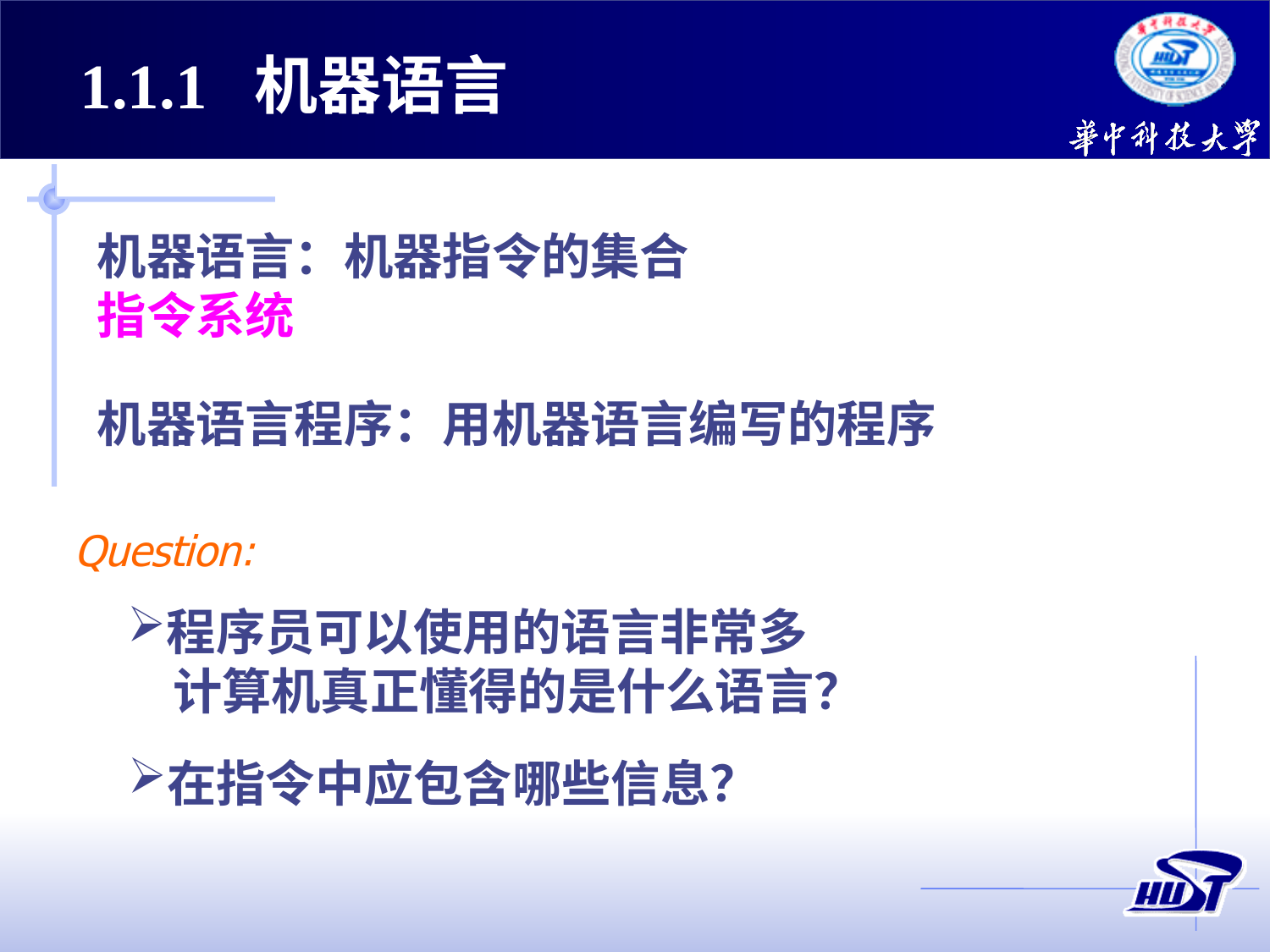

1.1.1  机器语言
机器语言：机器指令的集合
指令系统
机器语言程序：用机器语言编写的程序
Question:
程序员可以使用的语言非常多
   计算机真正懂得的是什么语言？
在指令中应包含哪些信息？